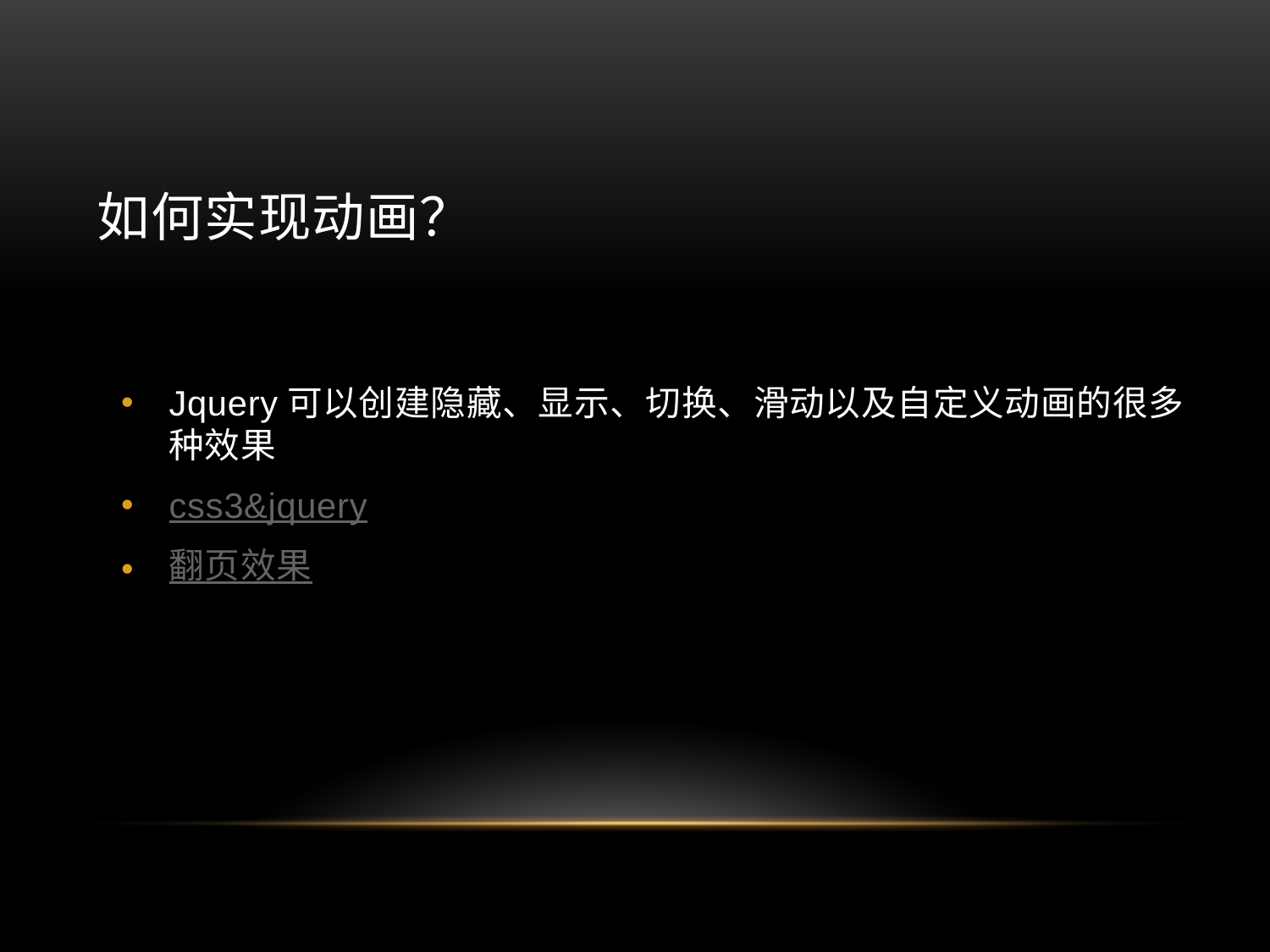

# 如何实现动画？
Jquery可以创建隐藏、显示、切换、滑动以及自定义动画的很多种效果
css3&jquery
翻页效果